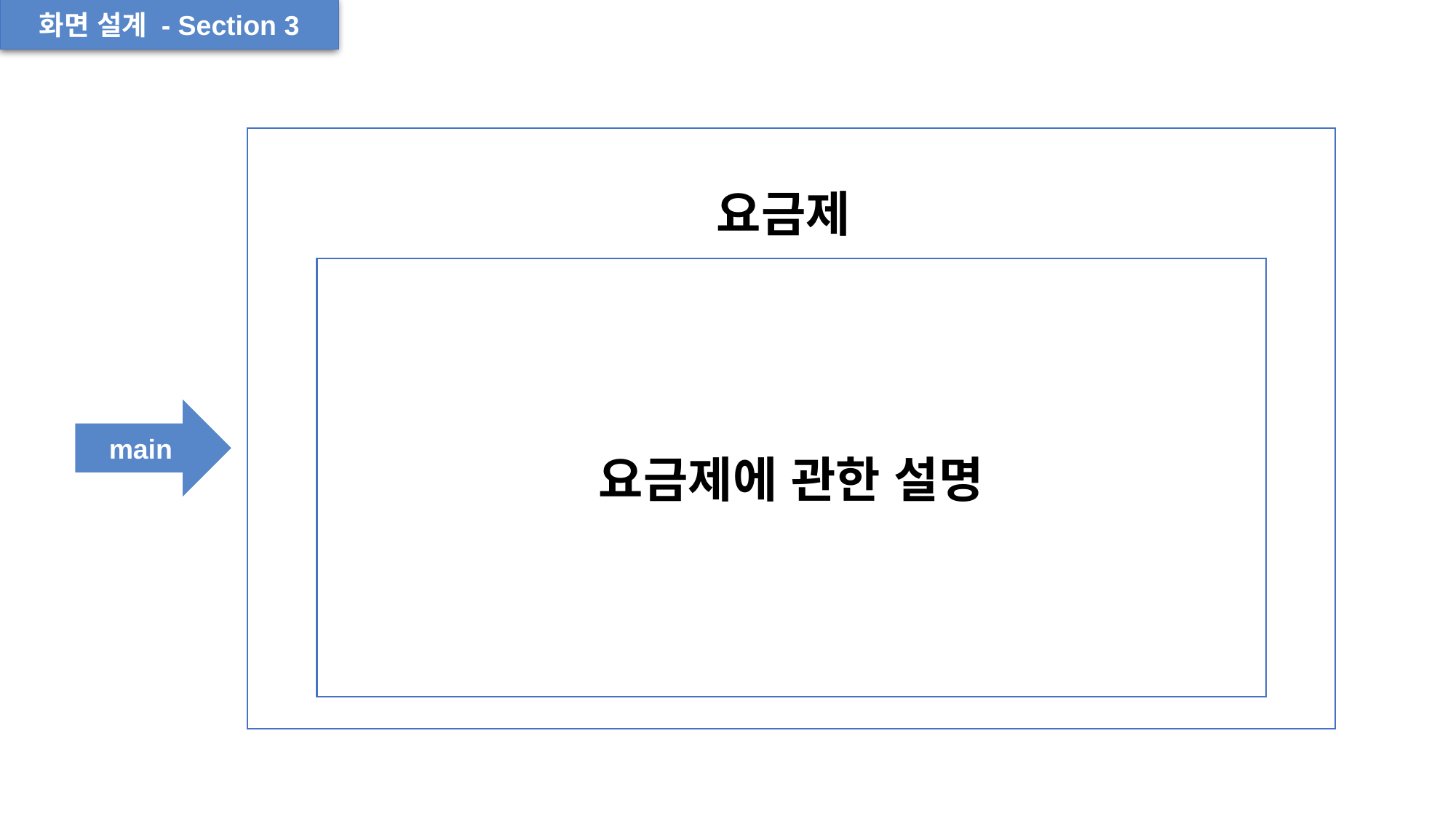

화면 설계 - Section 3

요금제
요금제에 관한 설명
main